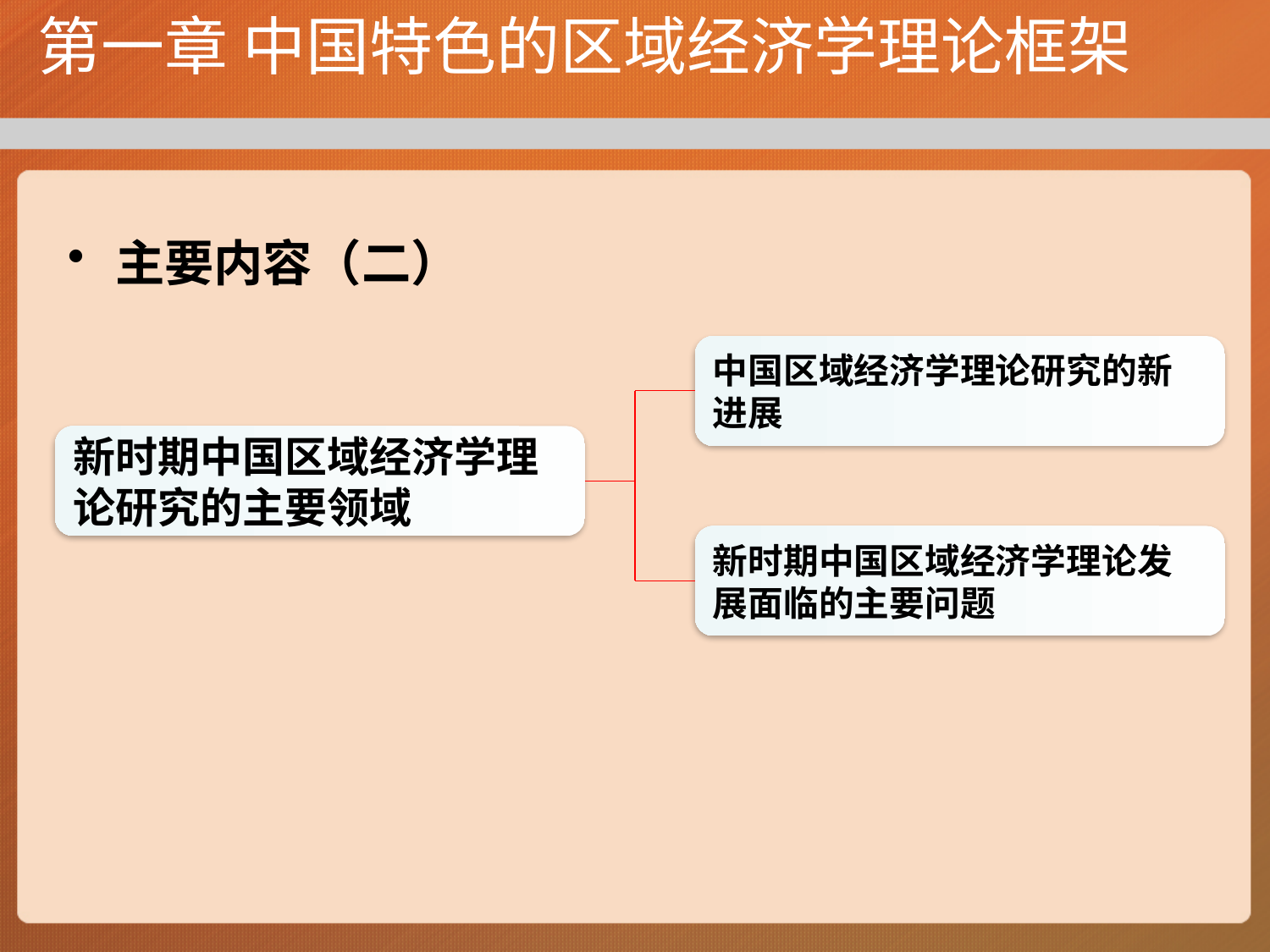

# 第一章 中国特色的区域经济学理论框架
主要内容（二）

中国区域经济学理论研究的新进展
新时期中国区域经济学理论研究的主要领域
新时期中国区域经济学理论发展面临的主要问题